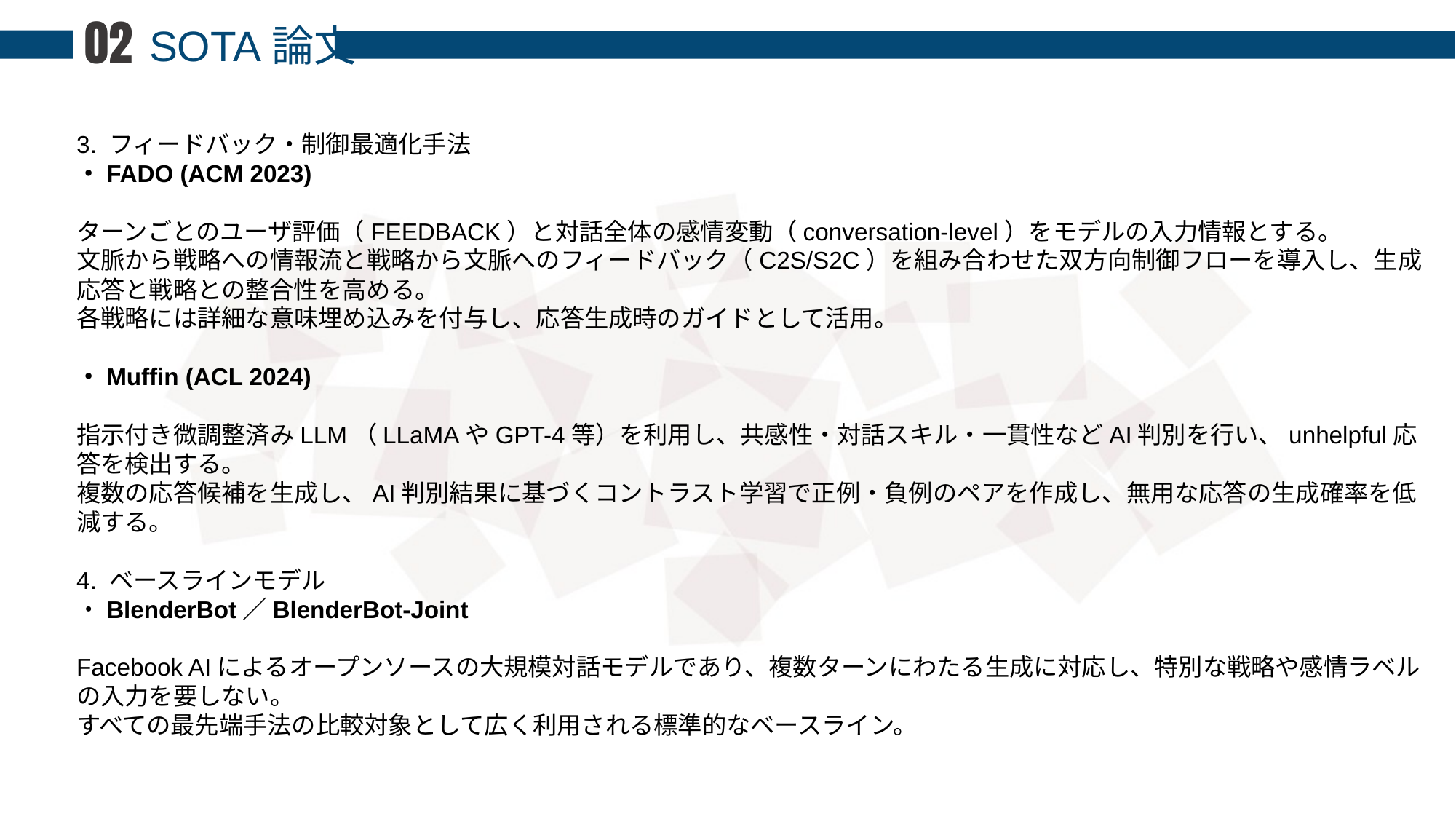

02
SOTA論文

3. フィードバック・制御最適化手法
・FADO (ACM 2023)

ターンごとのユーザ評価（FEEDBACK）と対話全体の感情変動（conversation-level）をモデルの入力情報とする。
文脈から戦略への情報流と戦略から文脈へのフィードバック（C2S/S2C）を組み合わせた双方向制御フローを導入し、生成応答と戦略との整合性を高める。
各戦略には詳細な意味埋め込みを付与し、応答生成時のガイドとして活用。

・Muffin (ACL 2024)

指示付き微調整済みLLM（LLaMAやGPT-4等）を利用し、共感性・対話スキル・一貫性などAI判別を行い、unhelpful応答を検出する。
複数の応答候補を生成し、AI判別結果に基づくコントラスト学習で正例・負例のペアを作成し、無用な応答の生成確率を低減する。

4. ベースラインモデル
・BlenderBot／BlenderBot-Joint

Facebook AIによるオープンソースの大規模対話モデルであり、複数ターンにわたる生成に対応し、特別な戦略や感情ラベルの入力を要しない。
すべての最先端手法の比較対象として広く利用される標準的なベースライン。